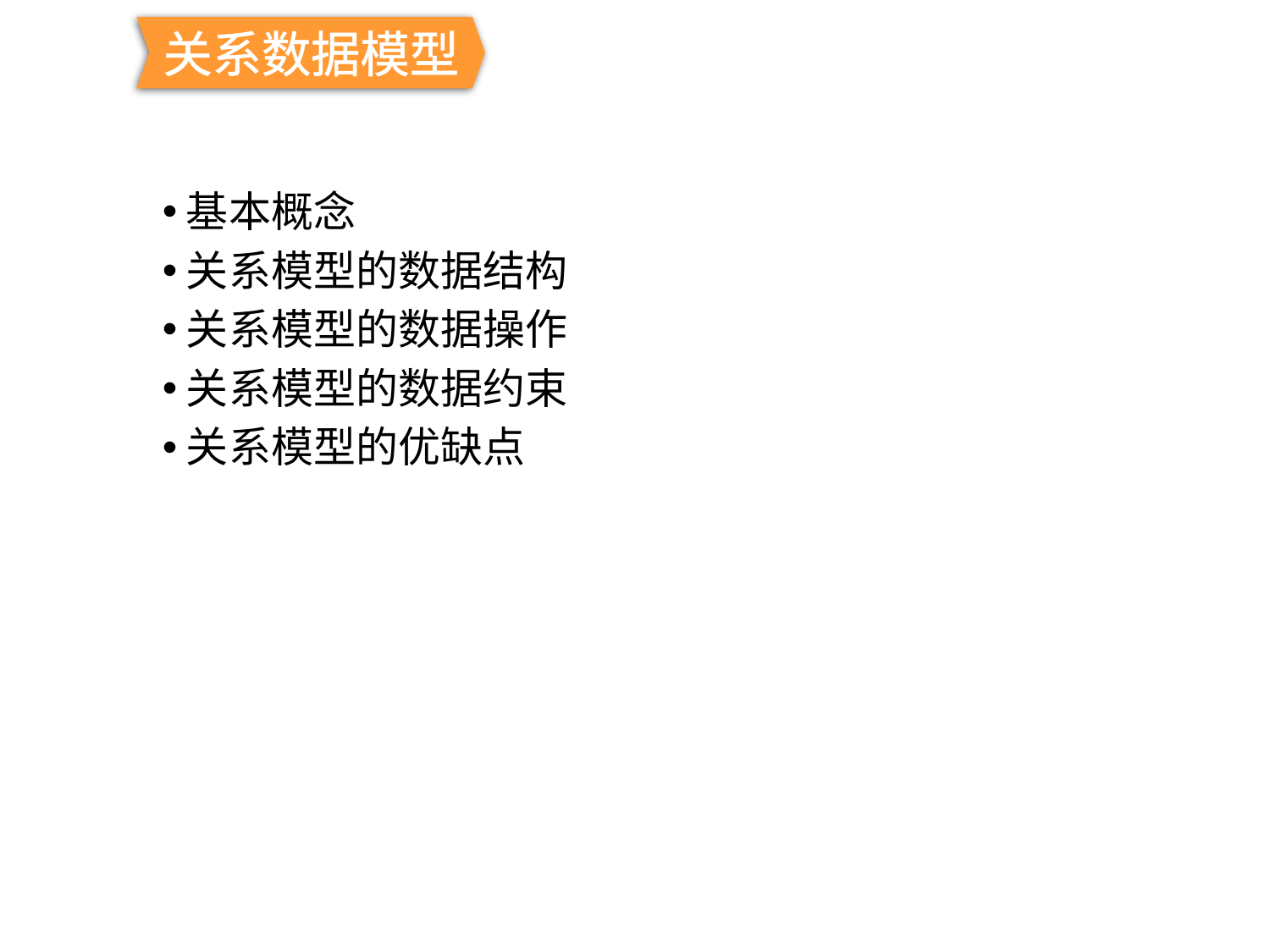

关系数据模型
基本概念
关系模型的数据结构
关系模型的数据操作
关系模型的数据约束
关系模型的优缺点